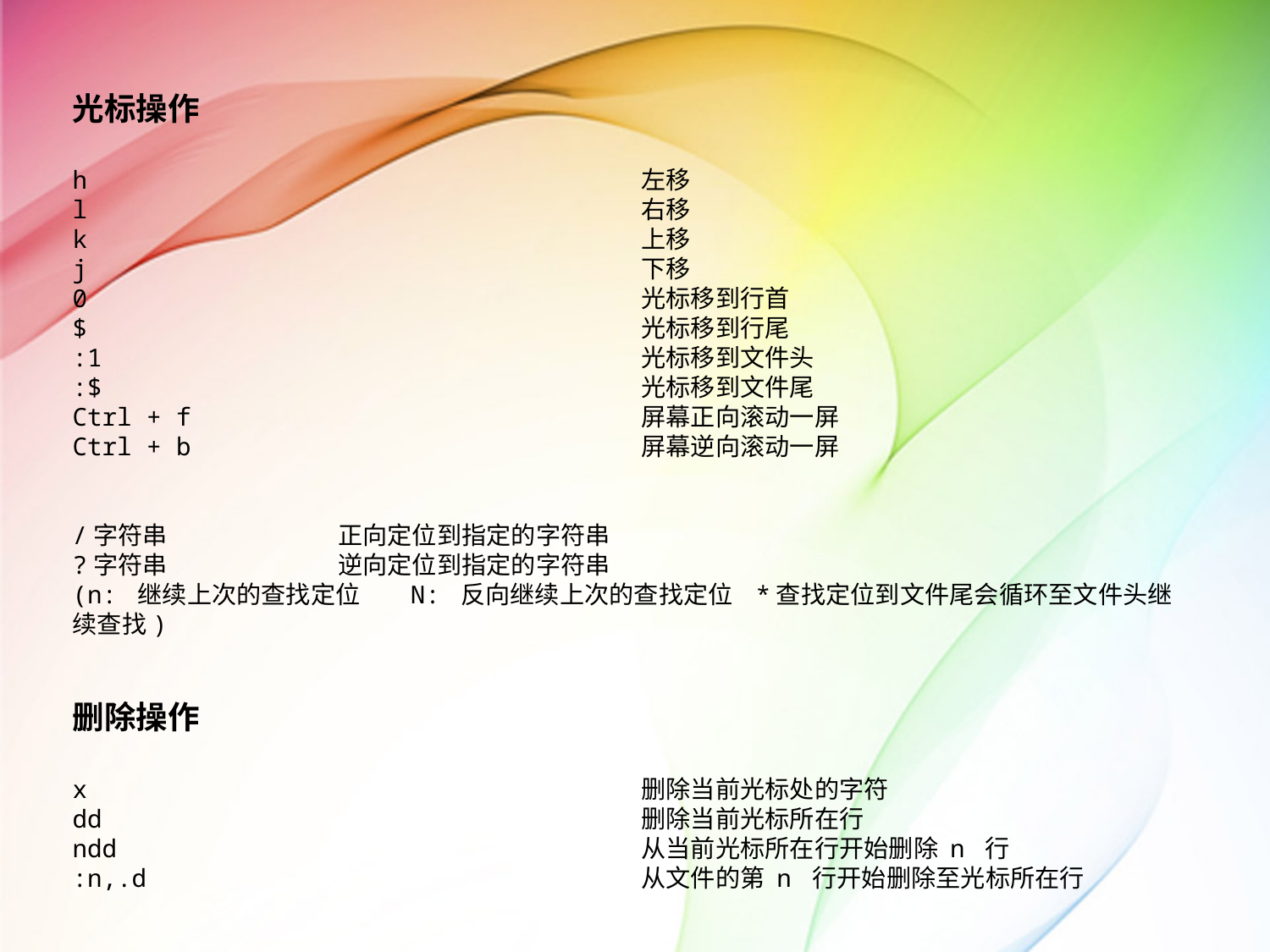

光标操作

h                                     左移
l                                     右移
k                                     上移
j                                     下移
0                                     光标移到行首
$                                     光标移到行尾
:1                                    光标移到文件头
:$                                    光标移到文件尾
Ctrl + f                              屏幕正向滚动一屏
Ctrl + b                              屏幕逆向滚动一屏

/字符串                               正向定位到指定的字符串
?字符串                               逆向定位到指定的字符串
(n: 继续上次的查找定位        N: 反向继续上次的查找定位   *查找定位到文件尾会循环至文件头继续查找)

删除操作

x                                     删除当前光标处的字符
dd                                    删除当前光标所在行
ndd                                   从当前光标所在行开始删除 n 行
:n,.d                                 从文件的第 n 行开始删除至光标所在行